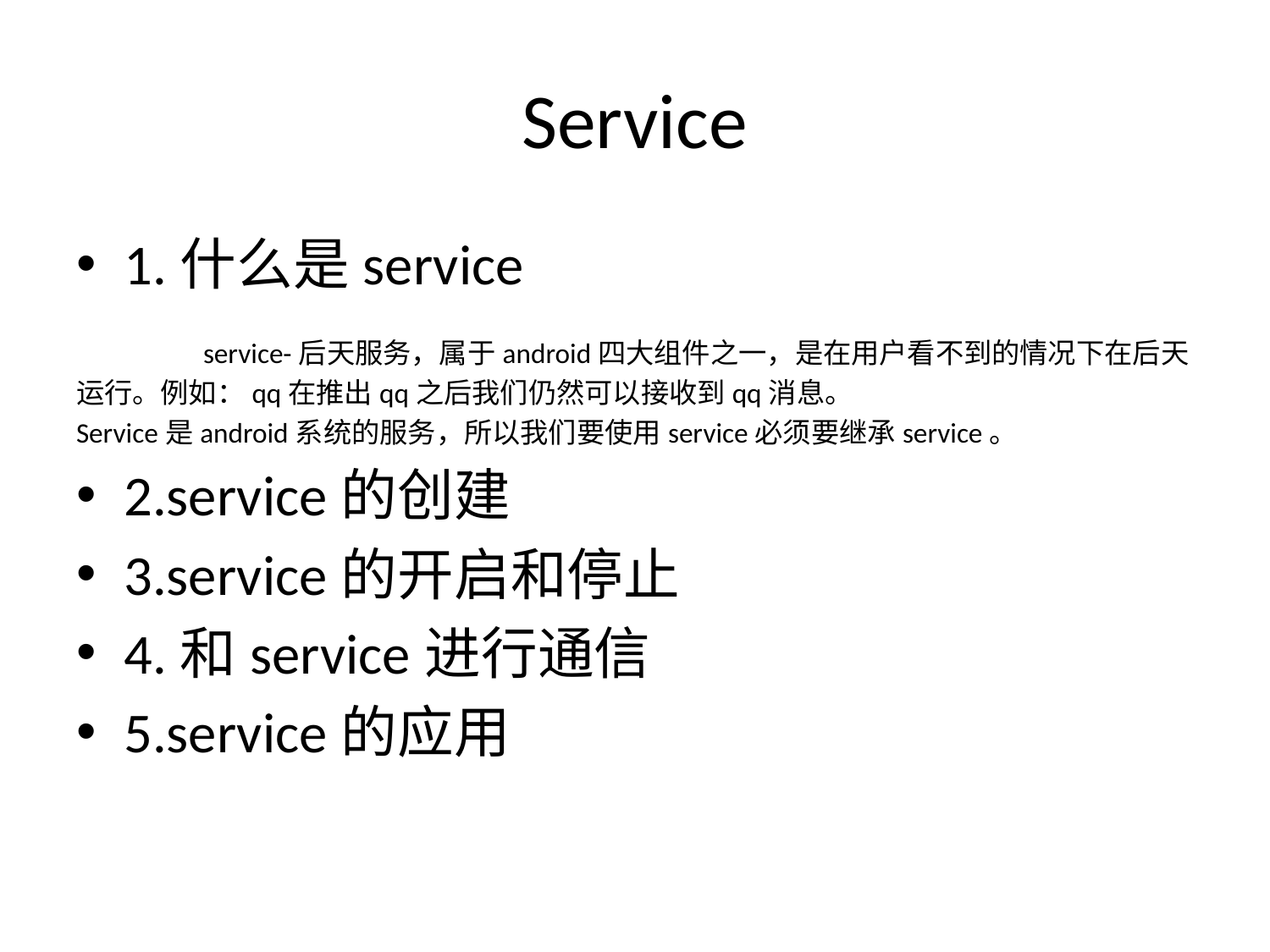

# Service
1.什么是service
	service-后天服务，属于android四大组件之一，是在用户看不到的情况下在后天运行。例如：qq在推出qq之后我们仍然可以接收到qq消息。
Service是android系统的服务，所以我们要使用service必须要继承service。
2.service的创建
3.service的开启和停止
4.和service进行通信
5.service的应用